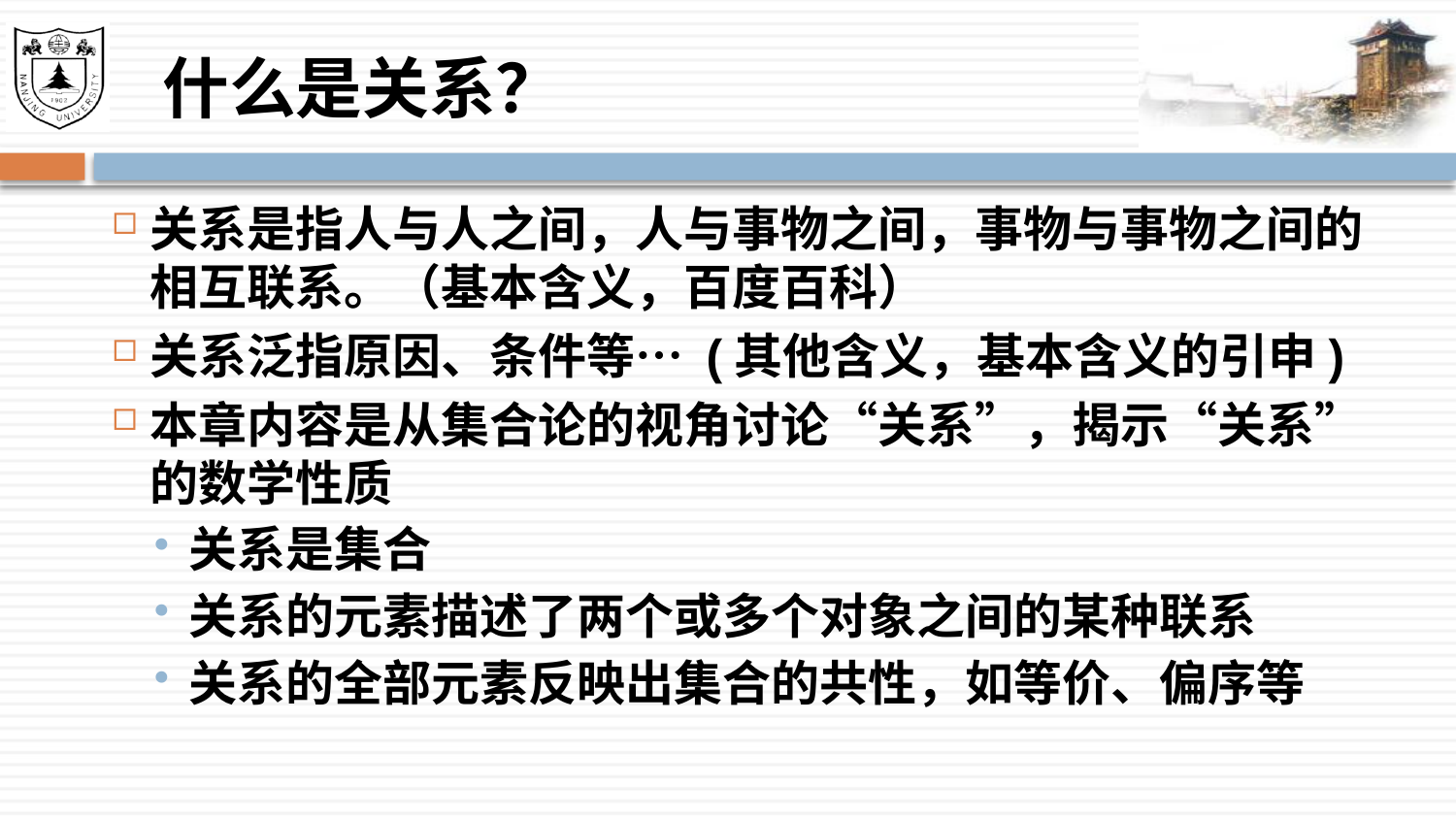

# 什么是关系？
关系是指人与人之间，人与事物之间，事物与事物之间的相互联系。（基本含义，百度百科）
关系泛指原因、条件等… (其他含义，基本含义的引申)
本章内容是从集合论的视角讨论“关系”，揭示“关系”的数学性质
关系是集合
关系的元素描述了两个或多个对象之间的某种联系
关系的全部元素反映出集合的共性，如等价、偏序等